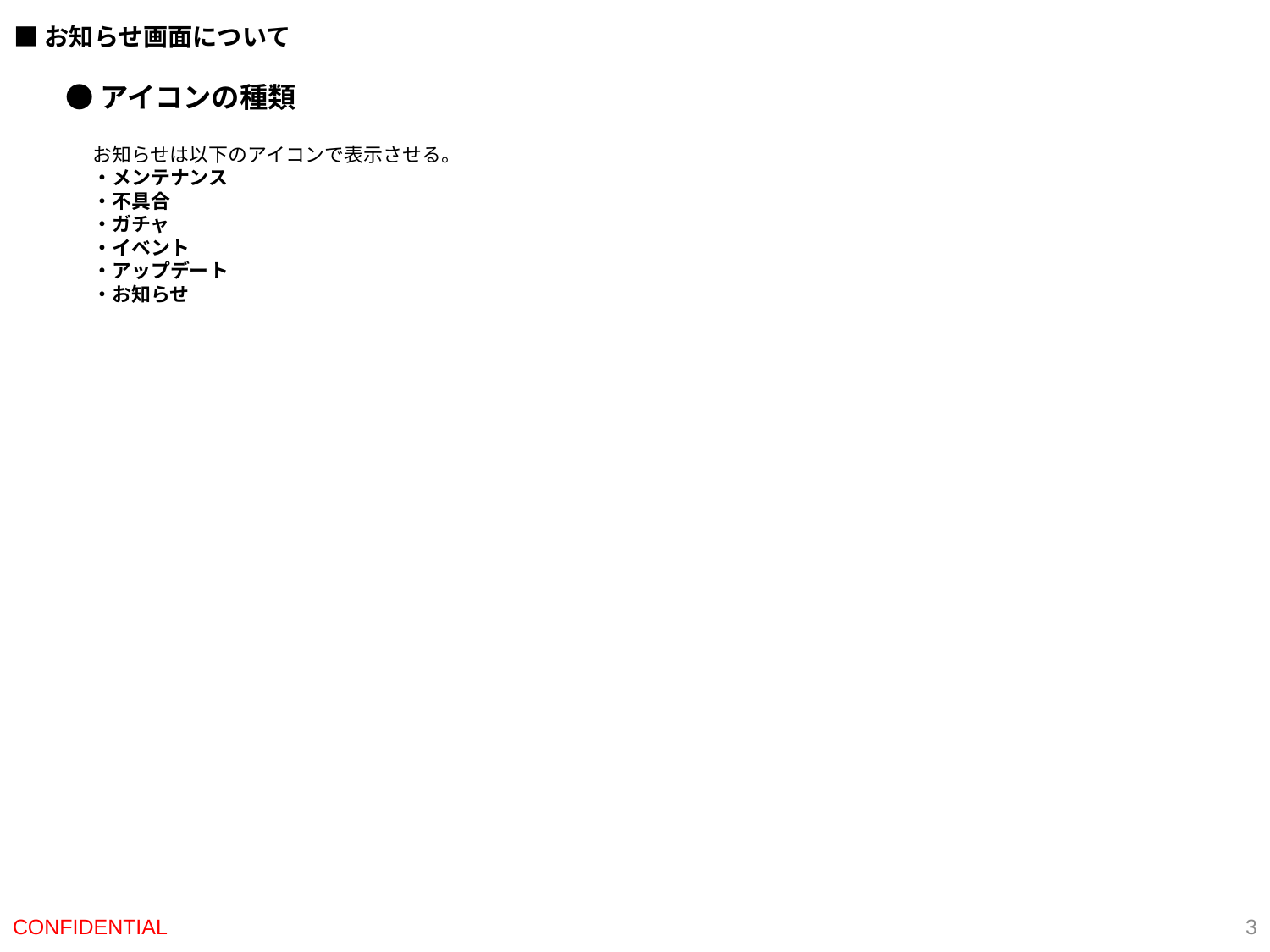

■お知らせ画面について
●アイコンの種類
お知らせは以下のアイコンで表示させる。
・メンテナンス
・不具合
・ガチャ
・イベント
・アップデート
・お知らせ
3
CONFIDENTIAL